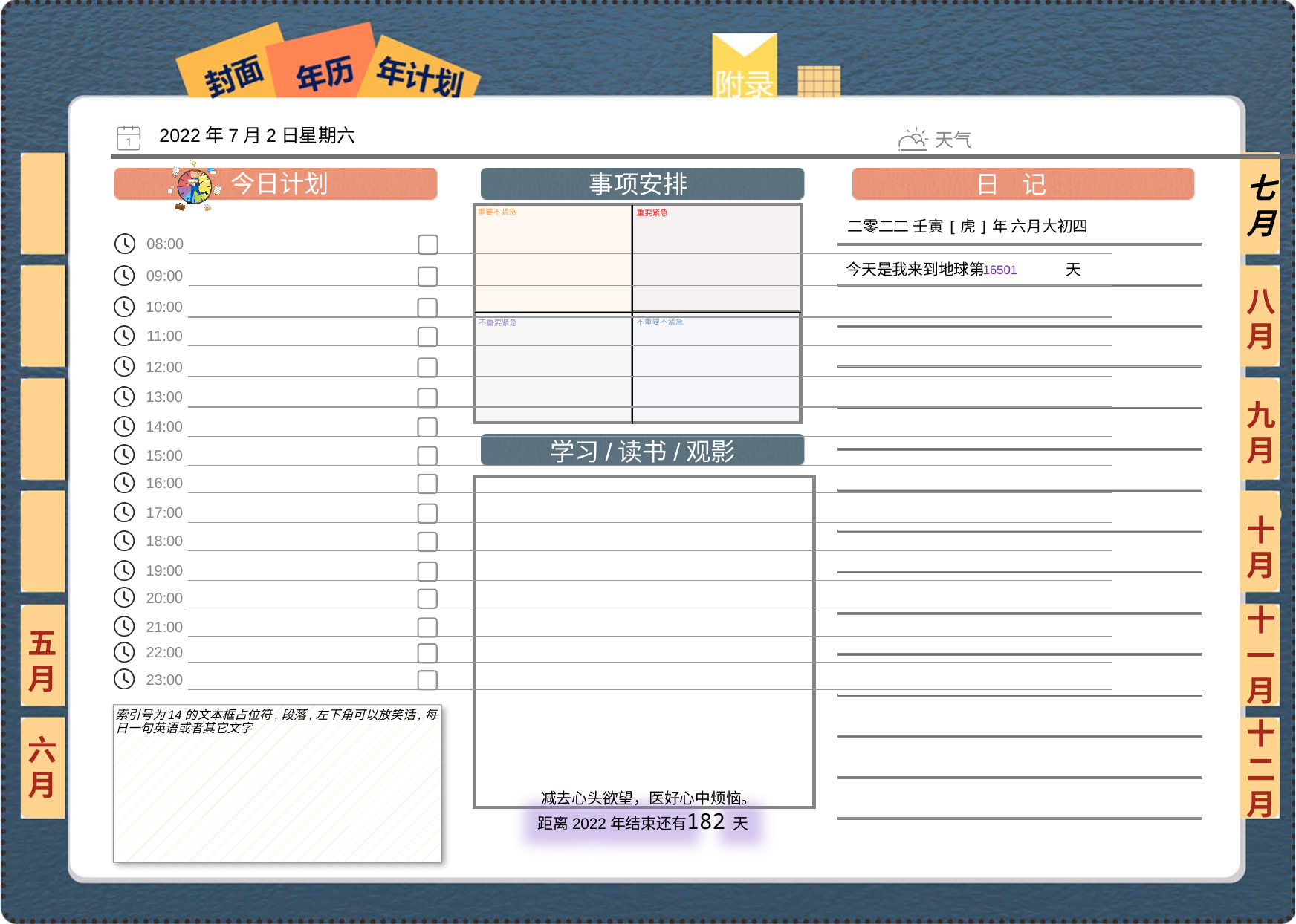

2022年7月2日星期六
七月
二零二二 壬寅[虎]年 六月大初四
16501
八月
九月
十月
十一月
五月
索引号为14的文本框占位符,段落,左下角可以放笑话,每日一句英语或者其它文字
六月
十二月
182
 减去心头欲望，医好心中烦恼。